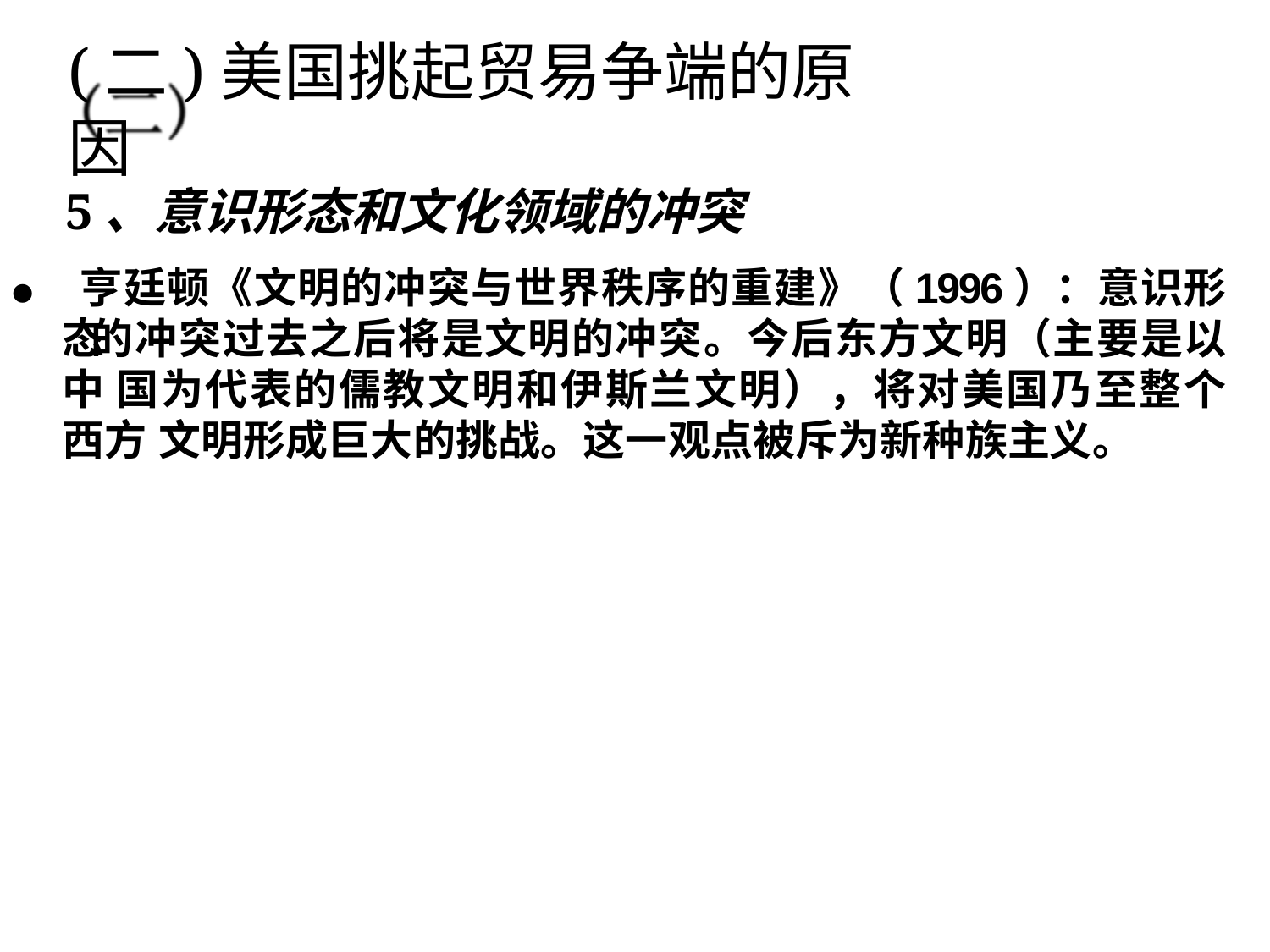

# (二)美国挑起贸易争端的原因
5、意识形态和文化领域的冲突
⚫ 亨廷顿《文明的冲突与世界秩序的重建》（1996）：意识形态 的冲突过去之后将是文明的冲突。今后东方文明（主要是以中 国为代表的儒教文明和伊斯兰文明），将对美国乃至整个西方 文明形成巨大的挑战。这一观点被斥为新种族主义。